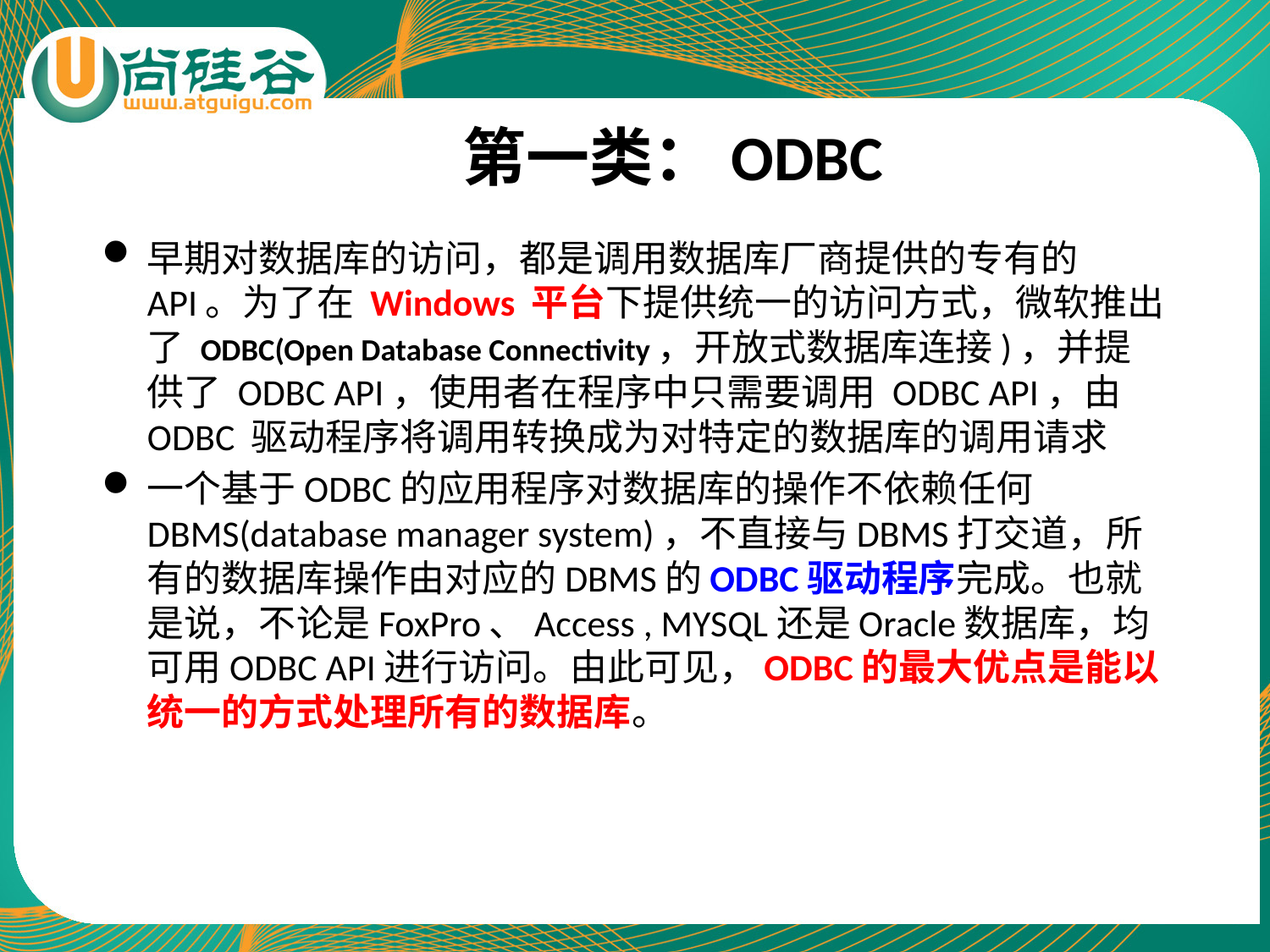

# 第一类：ODBC
早期对数据库的访问，都是调用数据库厂商提供的专有的 API。为了在 Windows 平台下提供统一的访问方式，微软推出了 ODBC(Open Database Connectivity，开放式数据库连接)，并提供了 ODBC API，使用者在程序中只需要调用 ODBC API，由 ODBC 驱动程序将调用转换成为对特定的数据库的调用请求
一个基于ODBC的应用程序对数据库的操作不依赖任何DBMS(database manager system)，不直接与DBMS打交道，所有的数据库操作由对应的DBMS的ODBC驱动程序完成。也就是说，不论是FoxPro、Access , MYSQL还是Oracle数据库，均可用ODBC API进行访问。由此可见，ODBC的最大优点是能以统一的方式处理所有的数据库。